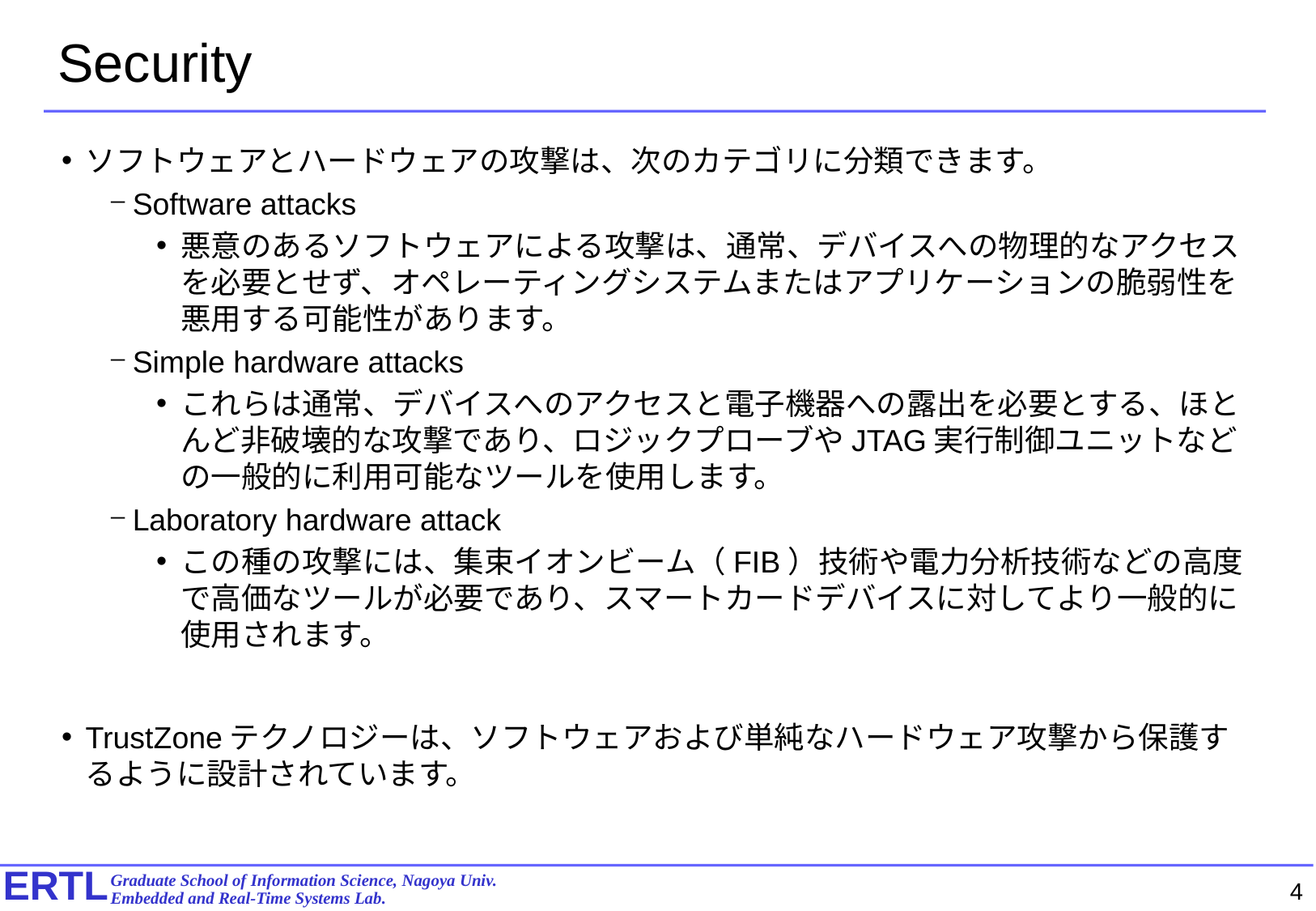

# Security
ソフトウェアとハードウェアの攻撃は、次のカテゴリに分類できます。
Software attacks
悪意のあるソフトウェアによる攻撃は、通常、デバイスへの物理的なアクセスを必要とせず、オペレーティングシステムまたはアプリケーションの脆弱性を悪用する可能性があります。
Simple hardware attacks
これらは通常、デバイスへのアクセスと電子機器への露出を必要とする、ほとんど非破壊的な攻撃であり、ロジックプローブやJTAG実行制御ユニットなどの一般的に利用可能なツールを使用します。
Laboratory hardware attack
この種の攻撃には、集束イオンビーム（FIB）技術や電力分析技術などの高度で高価なツールが必要であり、スマートカードデバイスに対してより一般的に使用されます。

TrustZoneテクノロジーは、ソフトウェアおよび単純なハードウェア攻撃から保護するように設計されています。

4